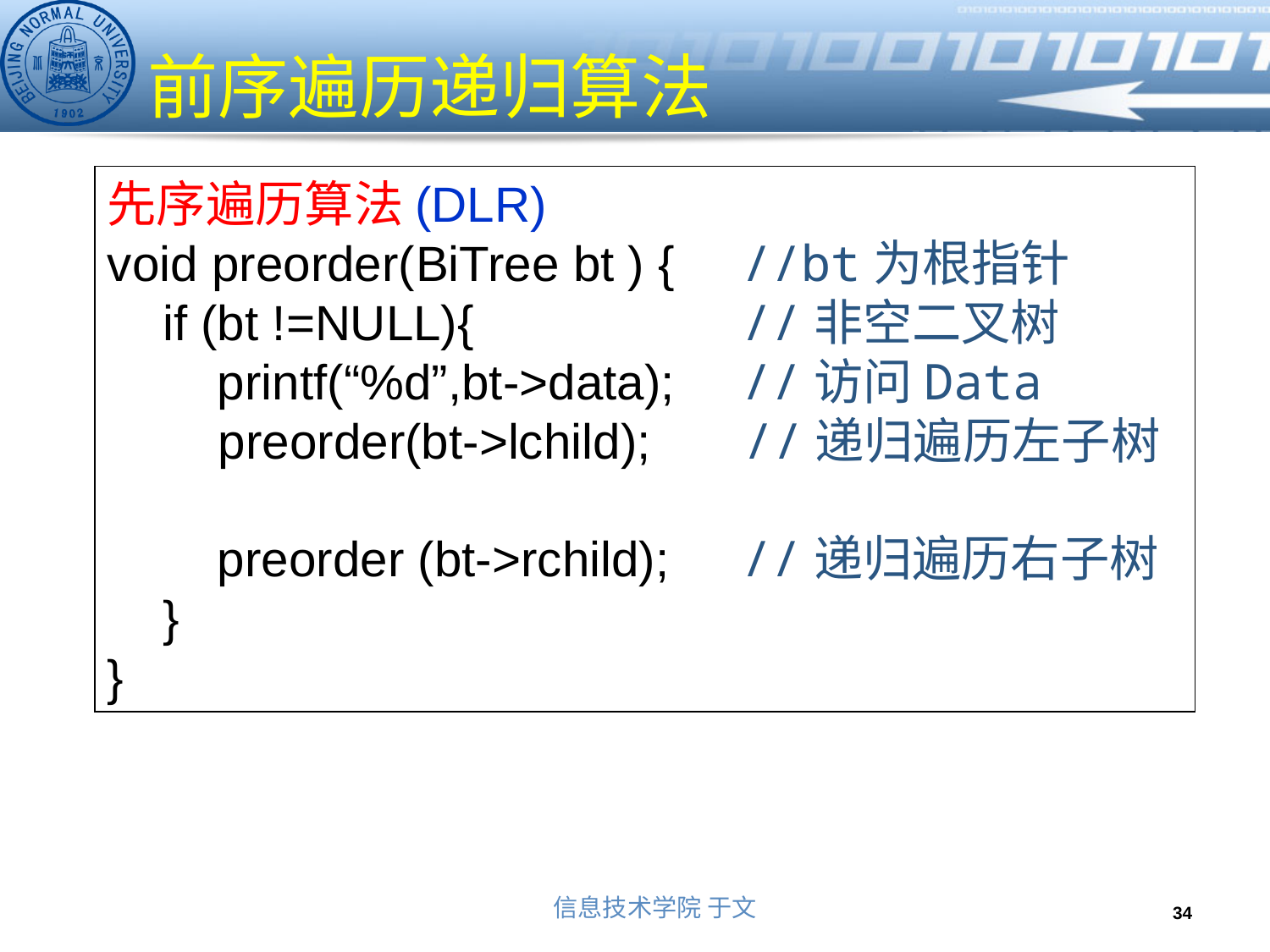

# 前序遍历递归算法
先序遍历算法(DLR)
void preorder(BiTree bt ) {	//bt为根指针
    if (bt !=NULL){ 			//非空二叉树
        printf(“%d”,bt->data); 	//访问Data
        preorder(bt->lchild); 	//递归遍历左子树
        preorder (bt->rchild); 	//递归遍历右子树
    }
}
34